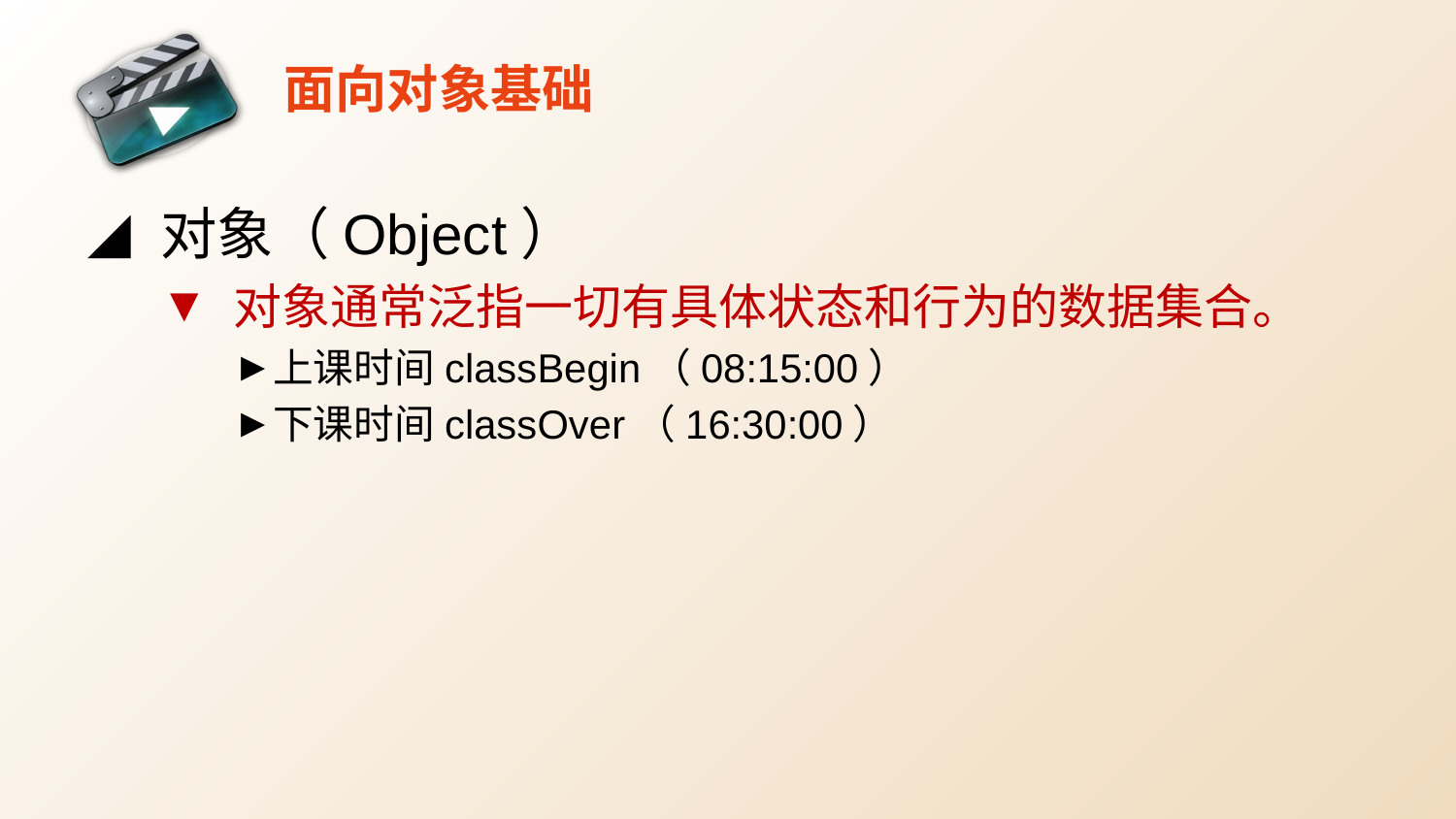

# 面向对象基础
对象（Object）
对象通常泛指一切有具体状态和行为的数据集合。
上课时间classBegin（08:15:00）
下课时间classOver（16:30:00）